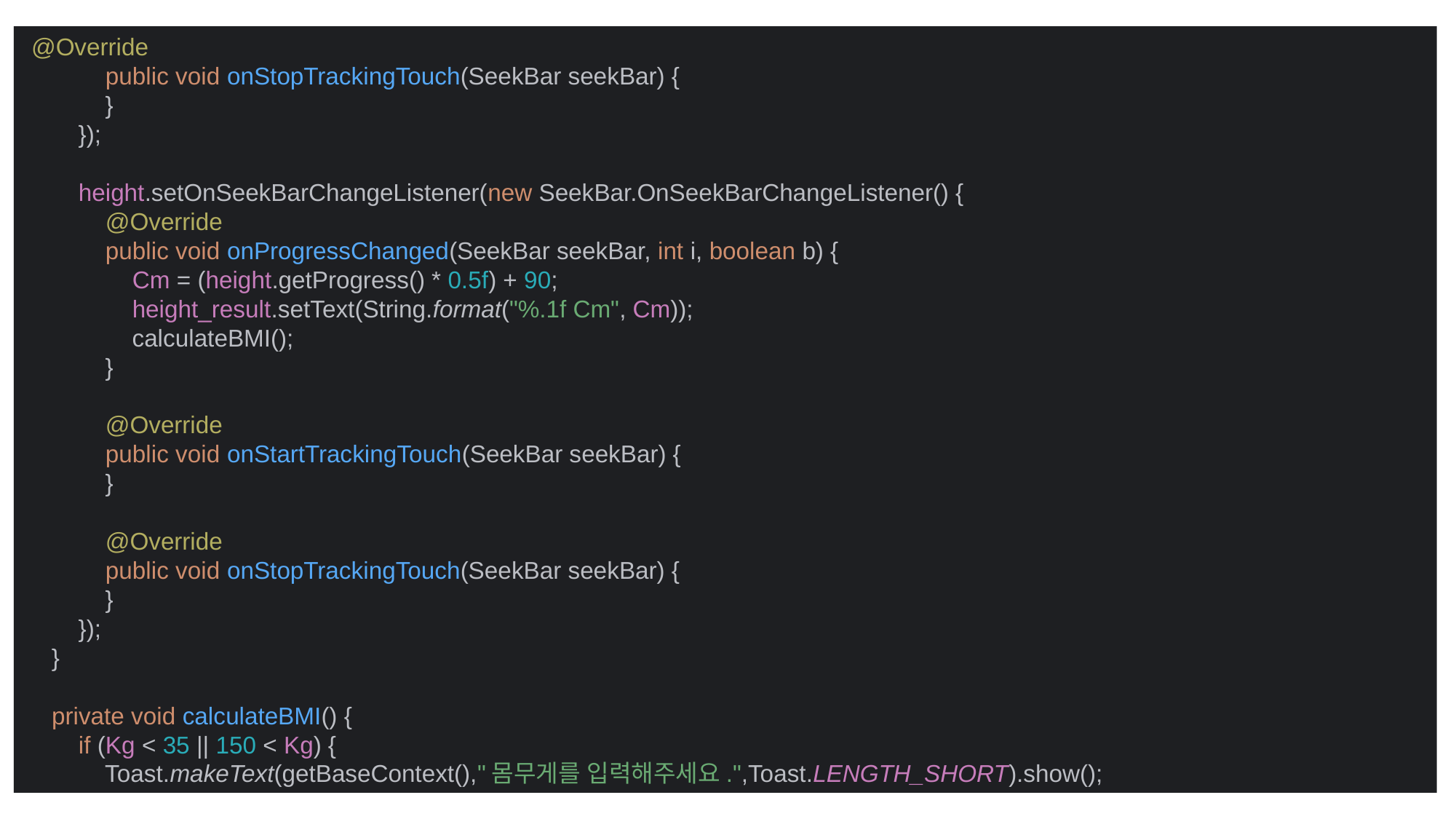

@Override
            public void onStopTrackingTouch(SeekBar seekBar) {
            }
        });
        height.setOnSeekBarChangeListener(new SeekBar.OnSeekBarChangeListener() {
            @Override
            public void onProgressChanged(SeekBar seekBar, int i, boolean b) {
                Cm = (height.getProgress() * 0.5f) + 90;
                height_result.setText(String.format("%.1f Cm", Cm));
                calculateBMI();
            }
            @Override
            public void onStartTrackingTouch(SeekBar seekBar) {
            }
            @Override
            public void onStopTrackingTouch(SeekBar seekBar) {
            }
        });
    }
    private void calculateBMI() {
        if (Kg < 35 || 150 < Kg) {
            Toast.makeText(getBaseContext(),"몸무게를 입력해주세요.",Toast.LENGTH_SHORT).show();